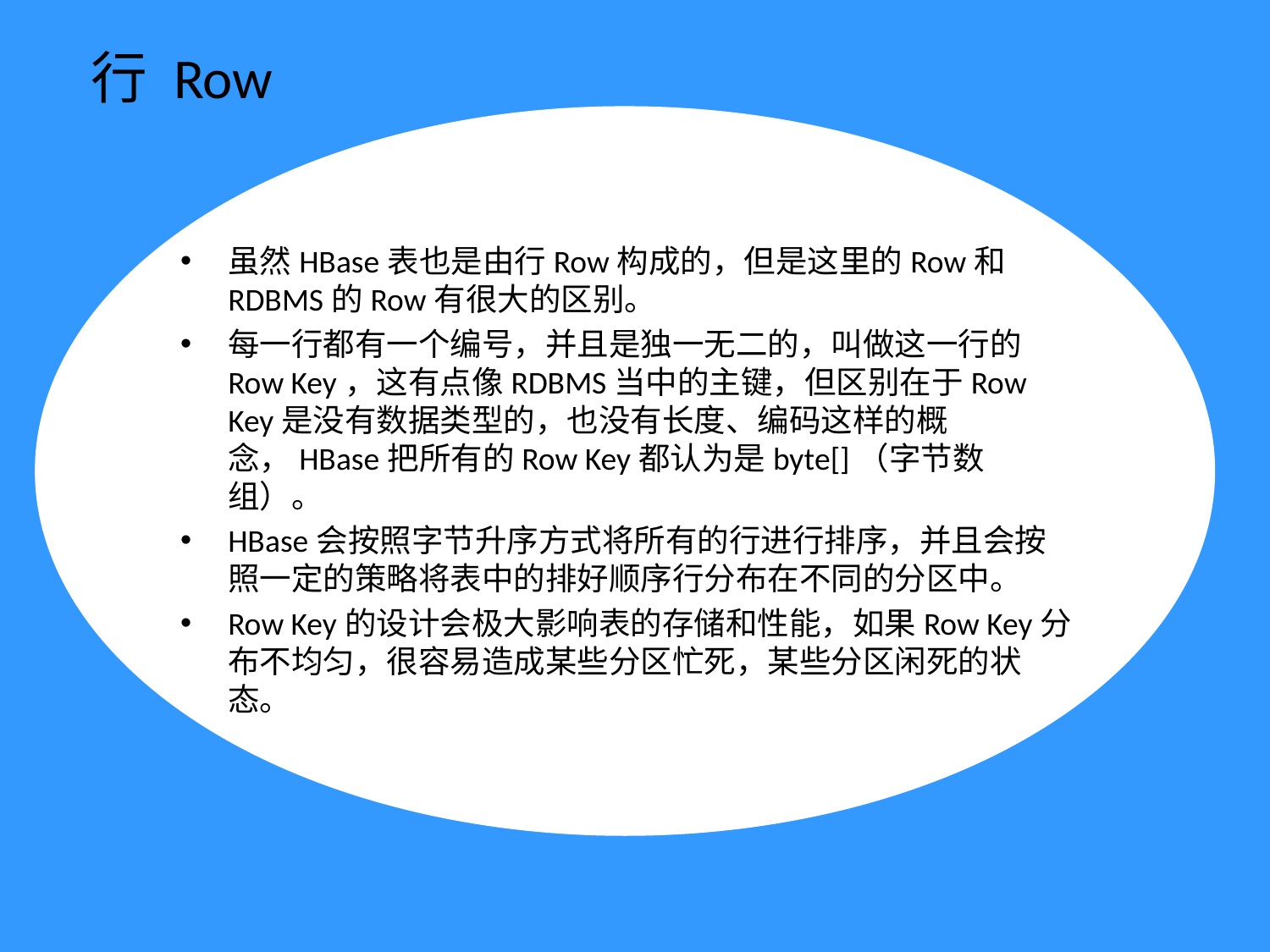

# 行 Row
虽然HBase表也是由行Row构成的，但是这里的Row和RDBMS的Row有很大的区别。
每一行都有一个编号，并且是独一无二的，叫做这一行的Row Key，这有点像RDBMS当中的主键，但区别在于Row Key是没有数据类型的，也没有长度、编码这样的概念，HBase把所有的Row Key都认为是byte[]（字节数组）。
HBase会按照字节升序方式将所有的行进行排序，并且会按照一定的策略将表中的排好顺序行分布在不同的分区中。
Row Key的设计会极大影响表的存储和性能，如果Row Key分布不均匀，很容易造成某些分区忙死，某些分区闲死的状态。